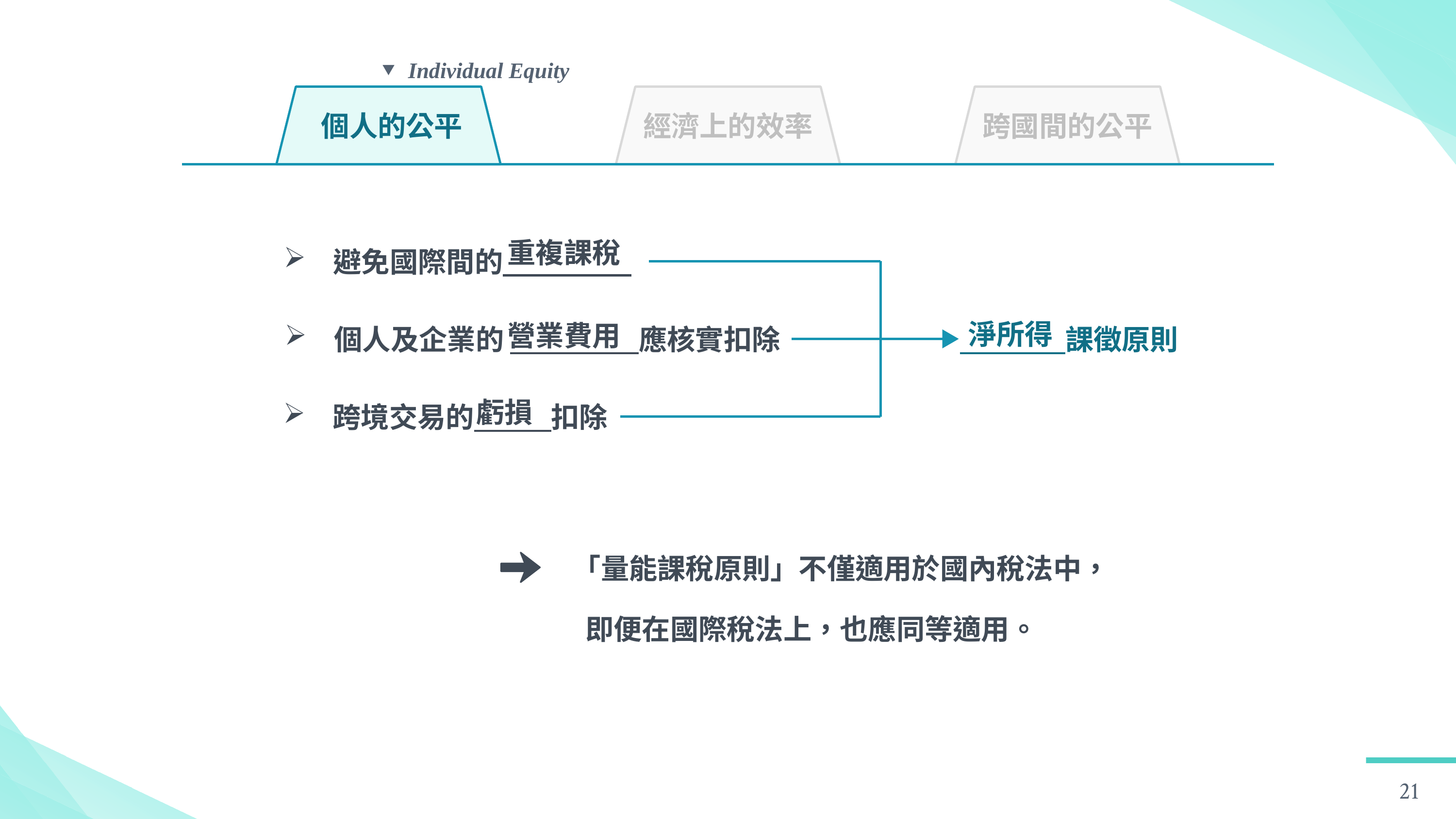

Individual Equity

  個人的公平
經濟上的效率
跨國間的公平
重複課稅
 避免國際間的

　            課徵原則
淨所得
營業費用
 個人及企業的                     應核實扣除
虧損
 跨境交易的            扣除
  「量能課稅原則」不僅適用於國內稅法中，

    即便在國際稅法上，也應同等適用。

21